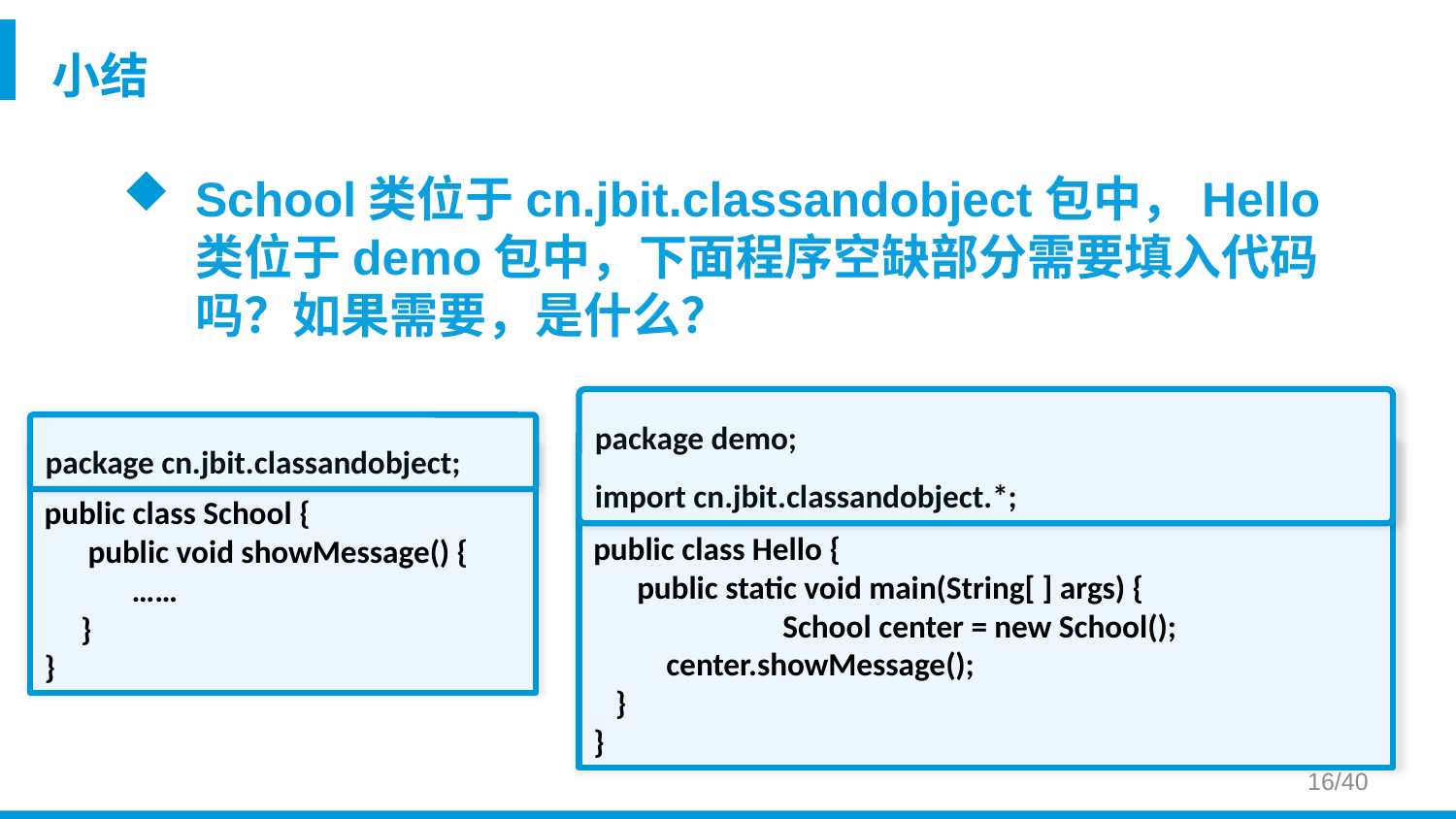

小结
School类位于cn.jbit.classandobject包中，Hello类位于demo包中，下面程序空缺部分需要填入代码吗？如果需要，是什么？
package demo;
import cn.jbit.classandobject.*;
package cn.jbit.classandobject;
//添加代码2
//添加代码3
public class Hello {
      public static void main(String[ ] args) {
	      School center = new School();
          center.showMessage();
   }
}
//添加代码1
public class School {
      public void showMessage() {
            ……
     }
}
16/40